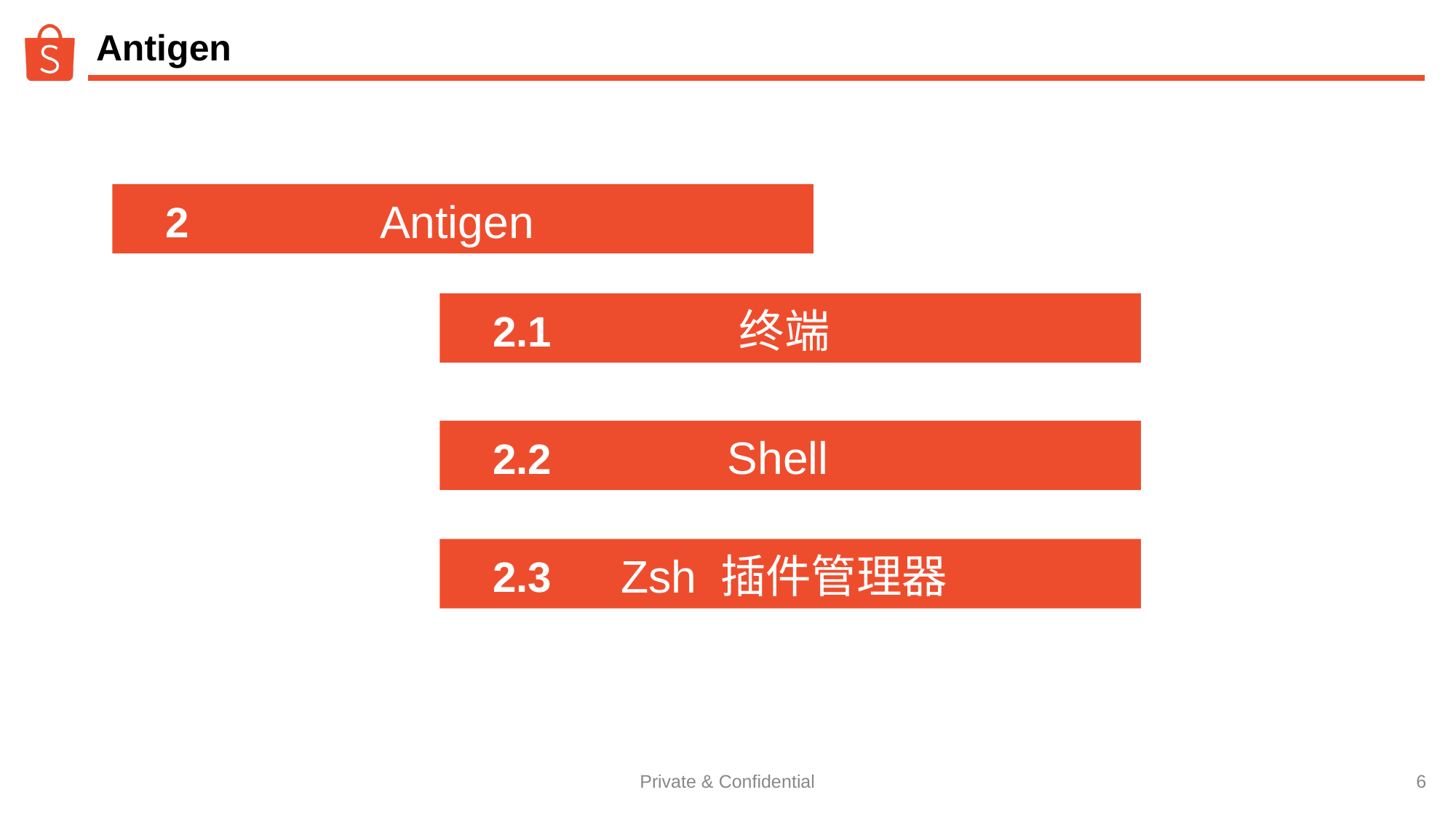

# Antigen

Antigen
2

终端
2.1

Shell
2.2

Zsh 插件管理器
2.3
Private & Confidential
6